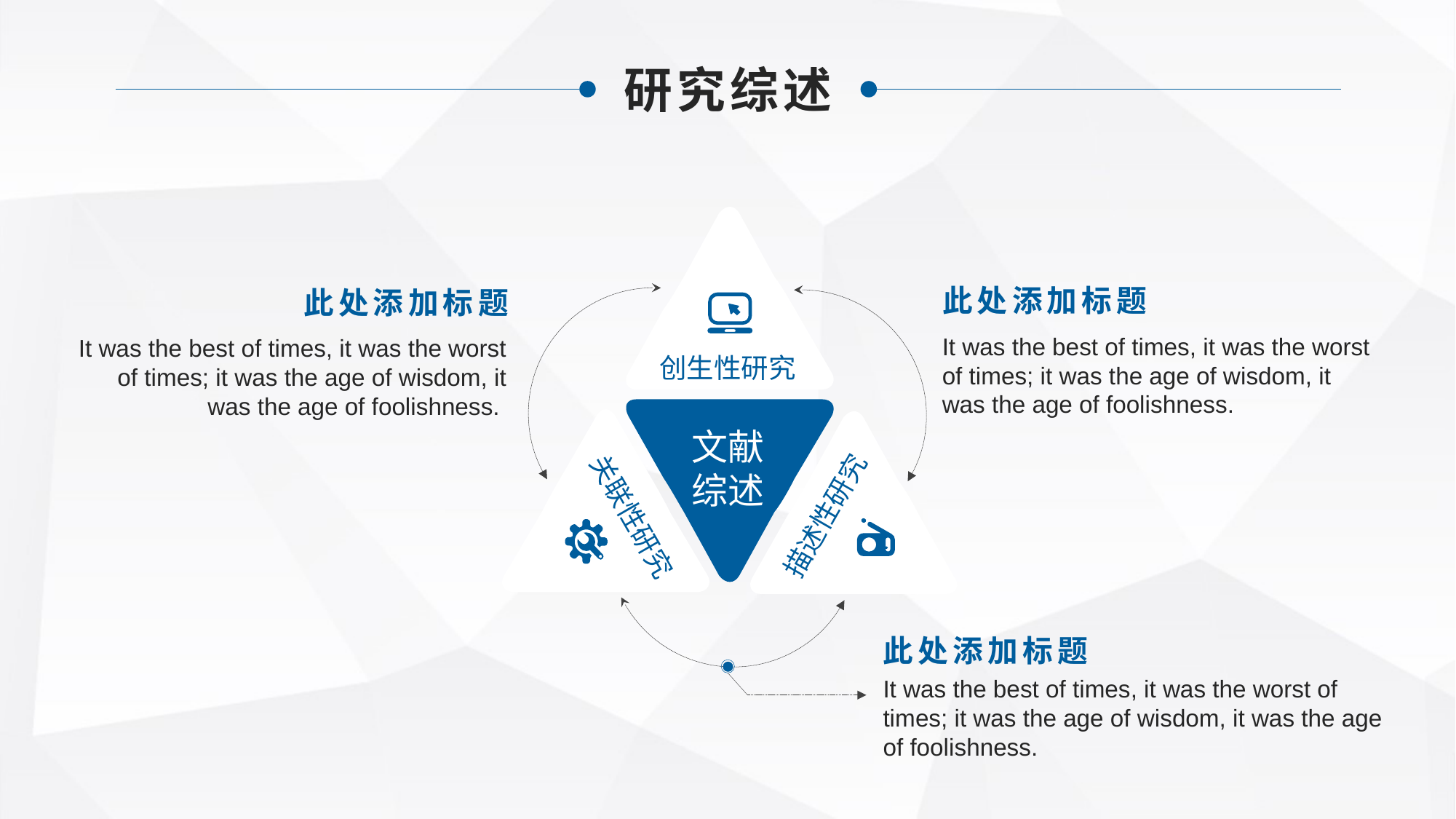

研究综述

创生性研究

描述性研究
关联性研究

此处添加标题
此处添加标题

It was the best of times, it was the worst of times; it was the age of wisdom, it was the age of foolishness.
It was the best of times, it was the worst of times; it was the age of wisdom, it was the age of foolishness.

文献
综述
此处添加标题

It was the best of times, it was the worst of times; it was the age of wisdom, it was the age of foolishness.